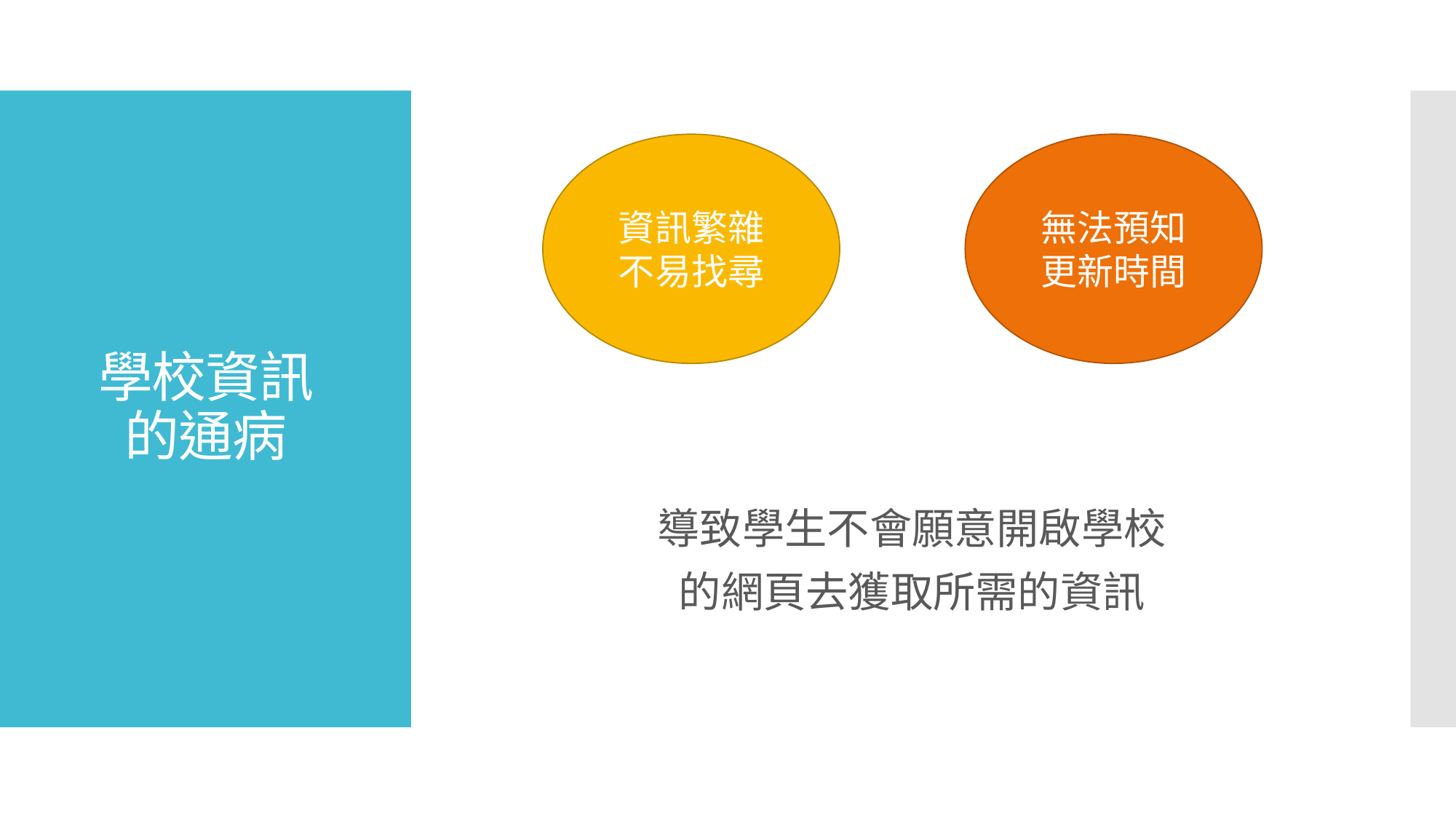

# 學校資訊 的通病
資訊繁雜
不易找尋
無法預知
更新時間
導致學生不會願意開啟學校
的網頁去獲取所需的資訊